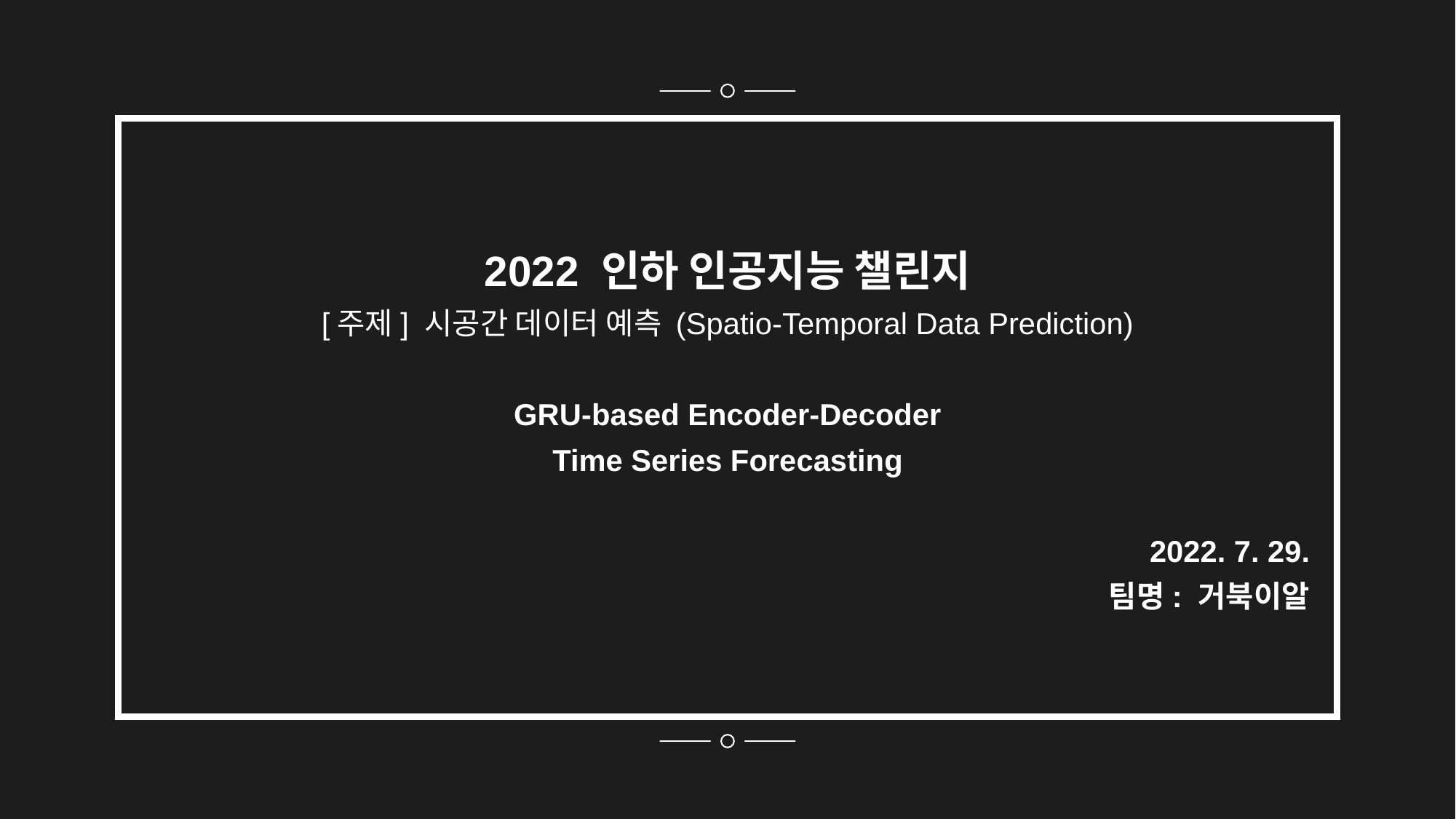

2022 인하 인공지능 챌린지
[주제] 시공간 데이터 예측 (Spatio-Temporal Data Prediction)

GRU-based Encoder-Decoder
Time Series Forecasting

2022. 7. 29.
팀명: 거북이알